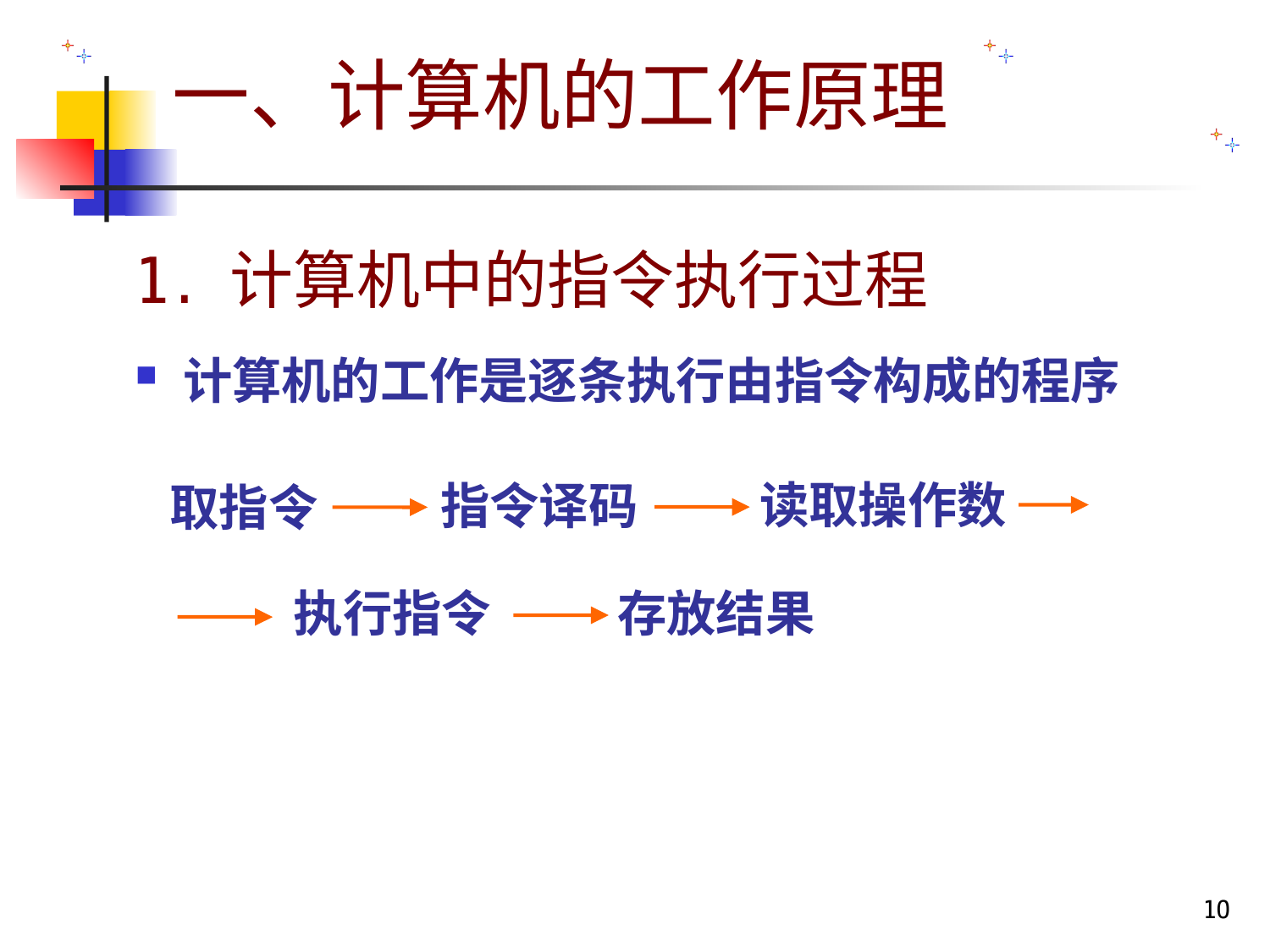

一、计算机的工作原理
# 1. 计算机中的指令执行过程
计算机的工作是逐条执行由指令构成的程序
取指令
读取操作数
指令译码

执行指令
存放结果

10